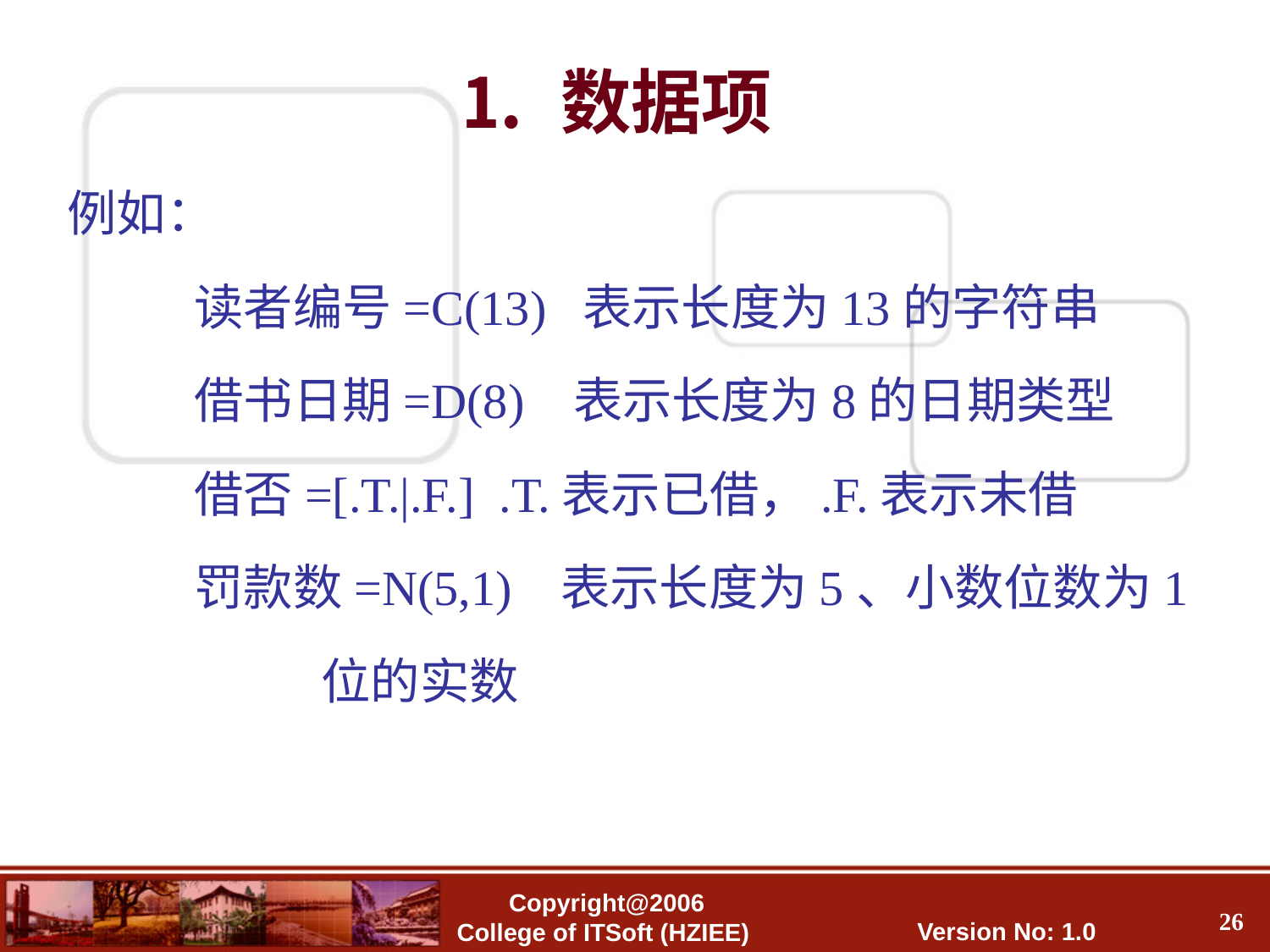

⒈ 数据项
例如：
	读者编号=C(13)  表示长度为13的字符串
	借书日期=D(8)   表示长度为8的日期类型
	借否=[.T.|.F.]  .T.表示已借，.F.表示未借
	罚款数=N(5,1)   表示长度为5、小数位数为1
                      位的实数